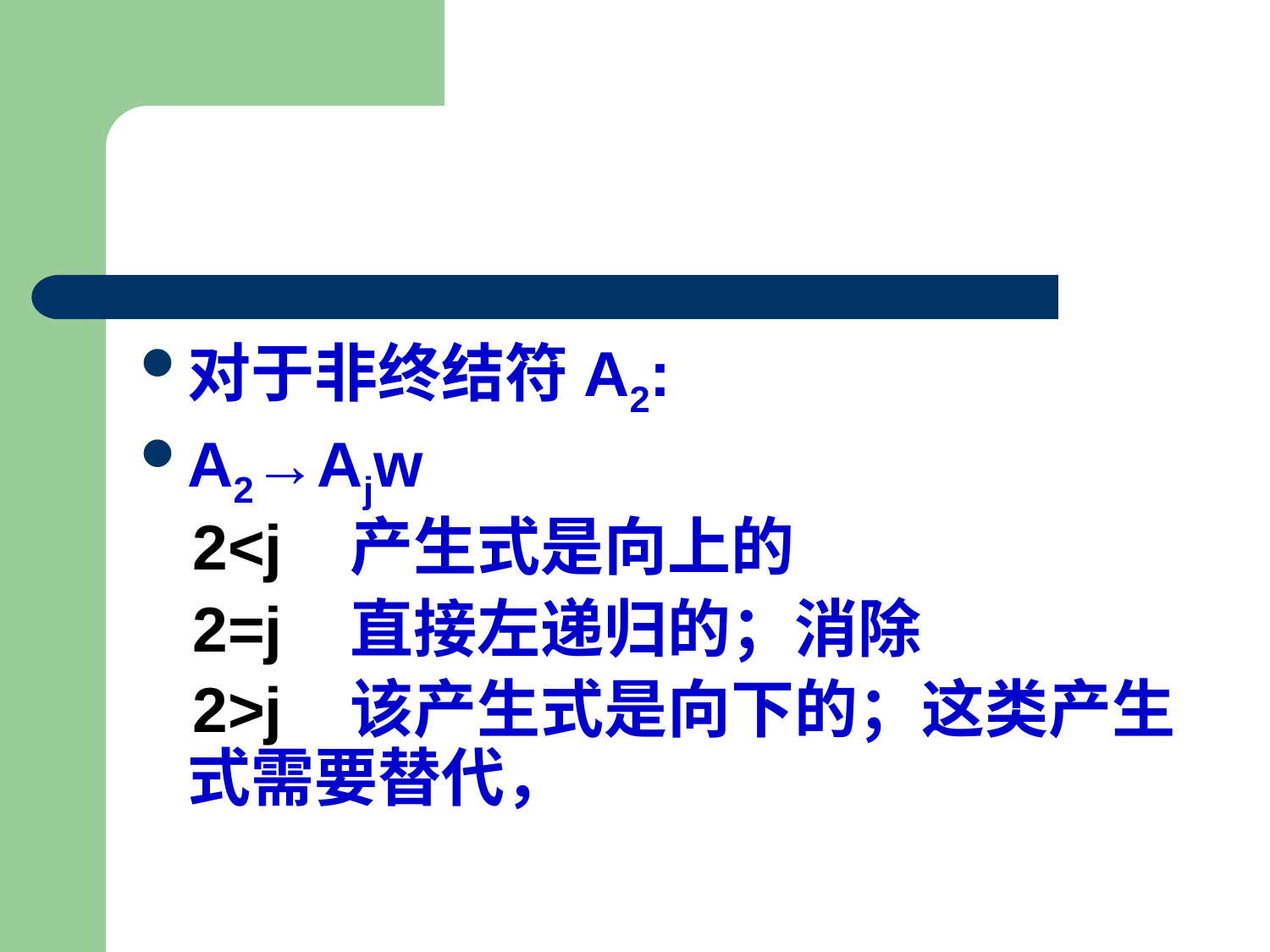

#
对于非终结符A2:
A2→Ajw
   2<j   产生式是向上的
   2=j   直接左递归的；消除
   2>j   该产生式是向下的；这类产生式需要替代，